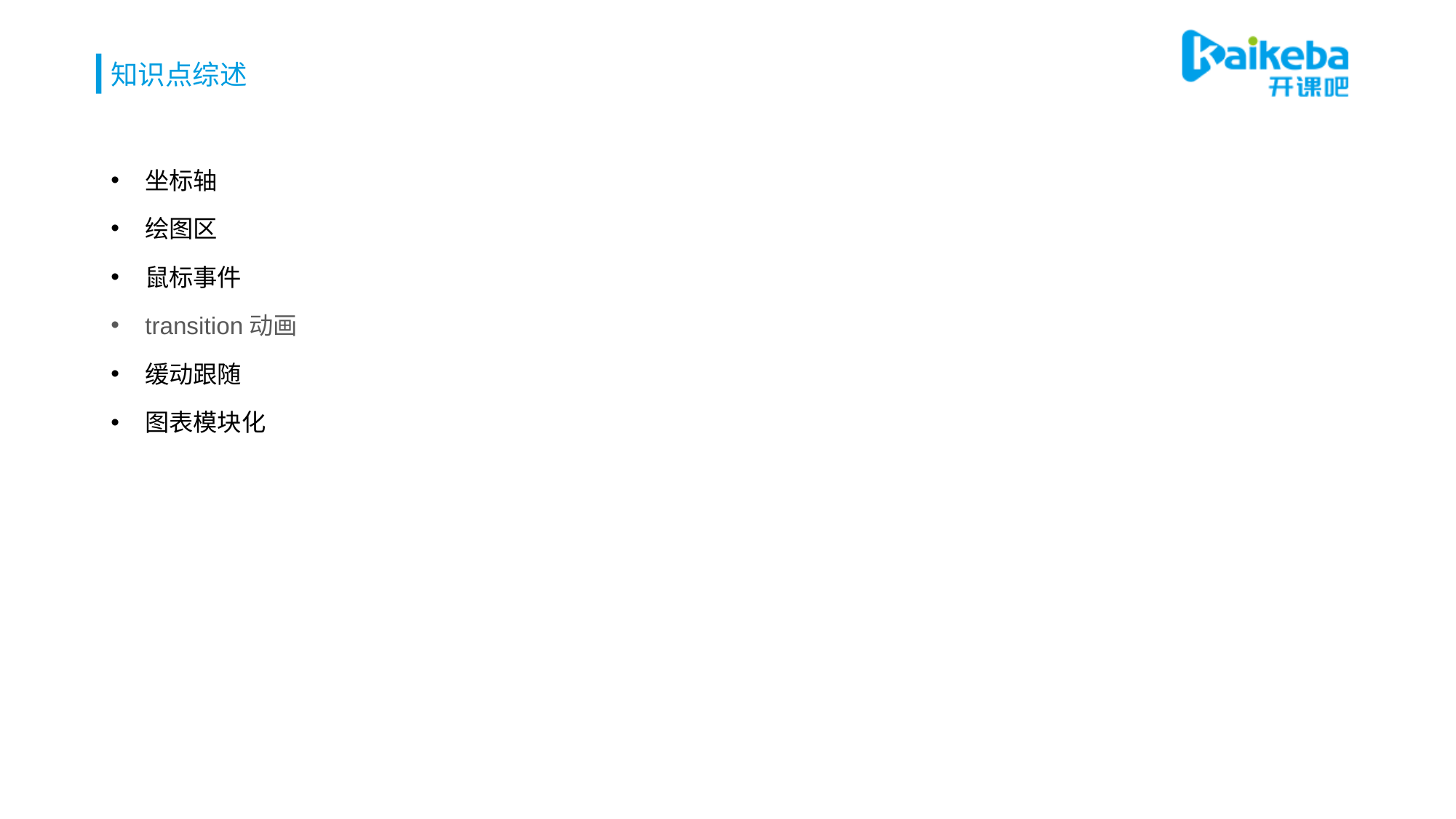

# 知识点综述
坐标轴
绘图区
鼠标事件
transition动画
缓动跟随
图表模块化